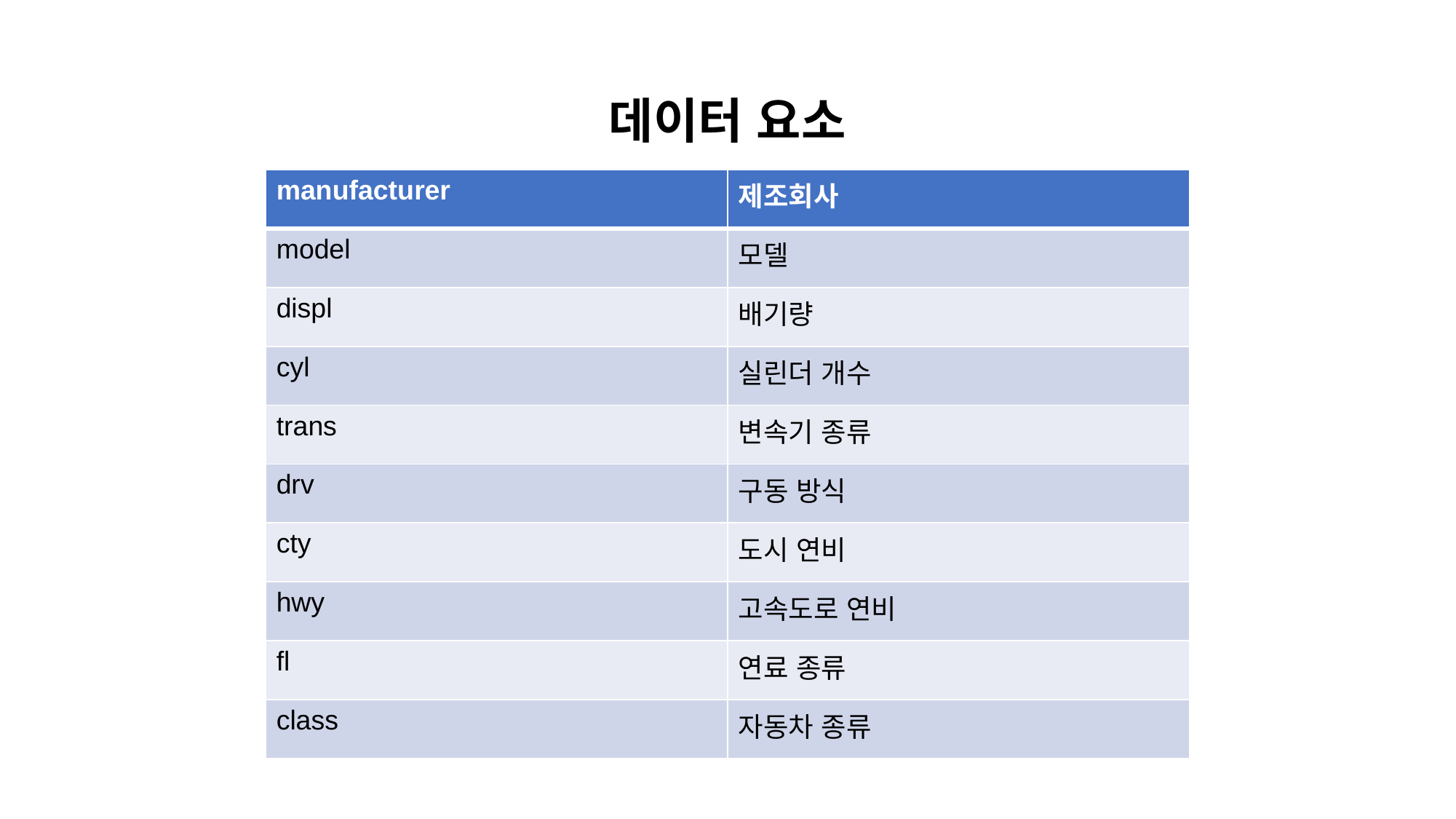

데이터 요소
| manufacturer | 제조회사 |
| --- | --- |
| model | 모델 |
| displ | 배기량 |
| cyl | 실린더 개수 |
| trans | 변속기 종류 |
| drv | 구동 방식 |
| cty | 도시 연비 |
| hwy | 고속도로 연비 |
| fl | 연료 종류 |
| class | 자동차 종류 |